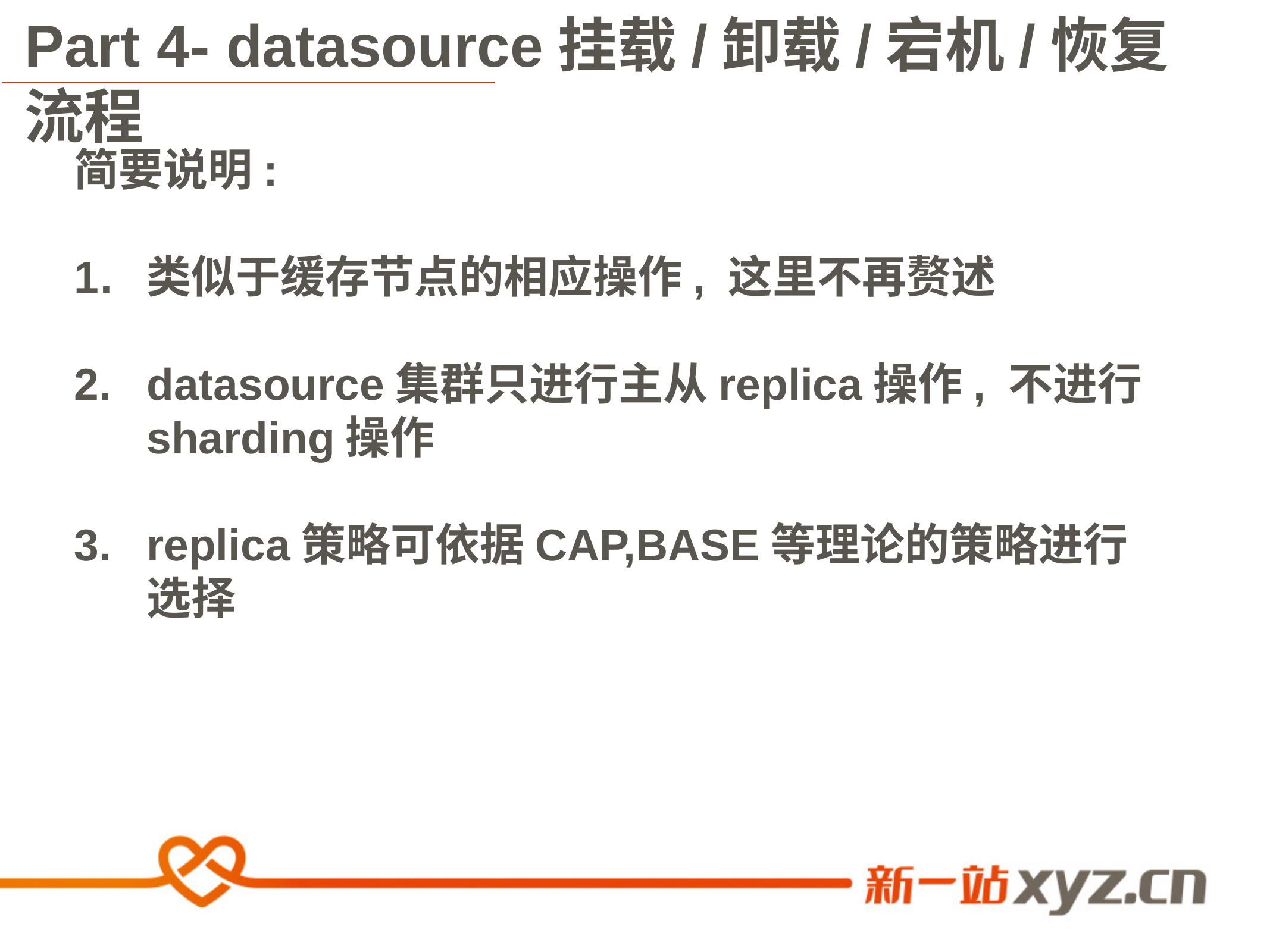

Part 4- datasource挂载/卸载/宕机/恢复流程

简要说明:

类似于缓存节点的相应操作, 这里不再赘述

datasource集群只进行主从replica操作, 不进行sharding操作

replica策略可依据CAP,BASE等理论的策略进行选择